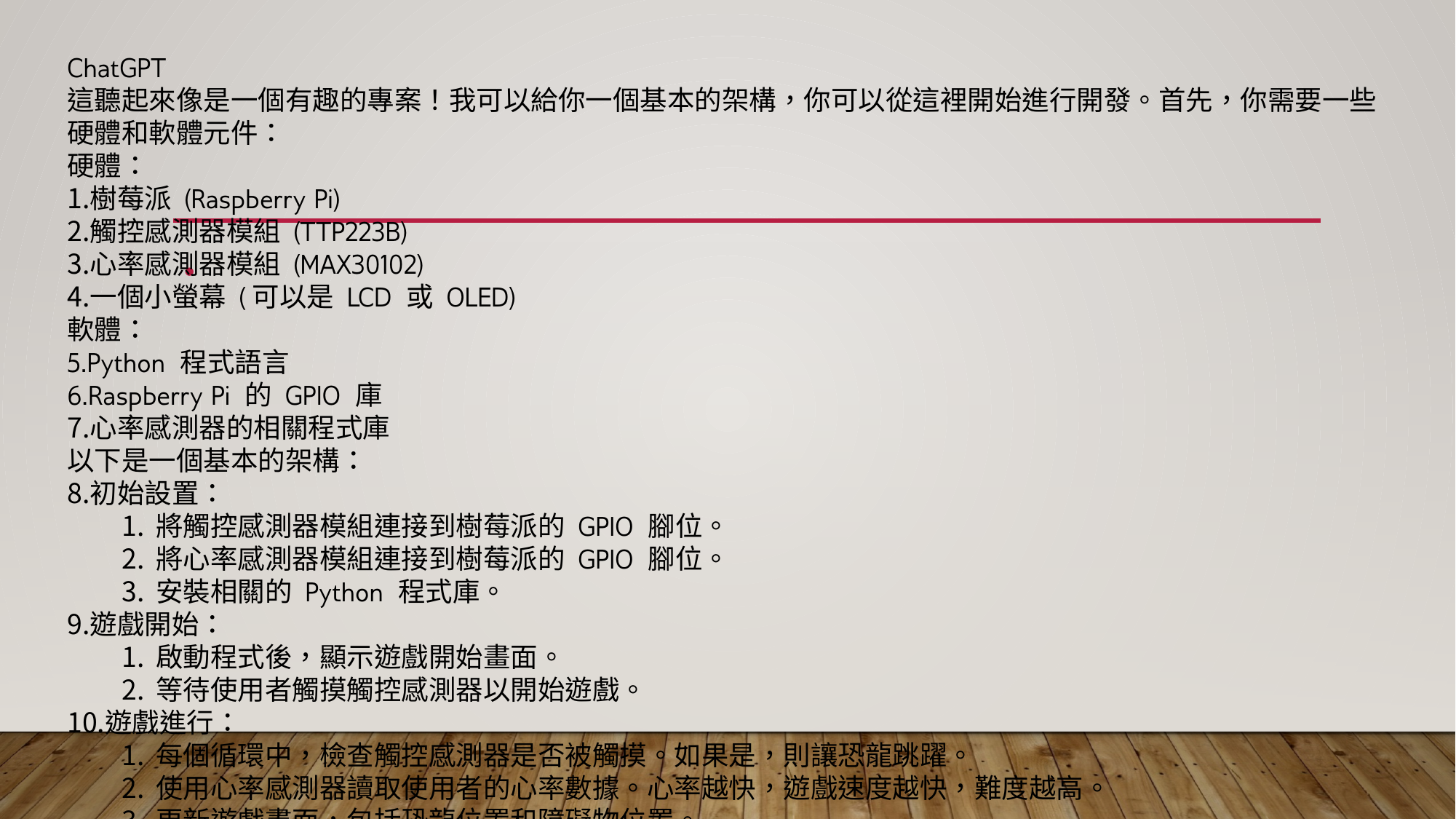

ChatGPT
這聽起來像是一個有趣的專案！我可以給你一個基本的架構，你可以從這裡開始進行開發。首先，你需要一些硬體和軟體元件：
硬體：
樹莓派 (Raspberry Pi)
觸控感測器模組 (TTP223B)
心率感測器模組 (MAX30102)
一個小螢幕 (可以是 LCD 或 OLED)
軟體：
Python 程式語言
Raspberry Pi 的 GPIO 庫
心率感測器的相關程式庫
以下是一個基本的架構：
初始設置：
將觸控感測器模組連接到樹莓派的 GPIO 腳位。
將心率感測器模組連接到樹莓派的 GPIO 腳位。
安裝相關的 Python 程式庫。
遊戲開始：
啟動程式後，顯示遊戲開始畫面。
等待使用者觸摸觸控感測器以開始遊戲。
遊戲進行：
每個循環中，檢查觸控感測器是否被觸摸。如果是，則讓恐龍跳躍。
使用心率感測器讀取使用者的心率數據。心率越快，遊戲速度越快，難度越高。
更新遊戲畫面，包括恐龍位置和障礙物位置。
檢查是否發生碰撞。如果恐龍碰到障礙物，則遊戲結束。
遊戲結束：
顯示遊戲結束畫面，包括分數和選項重新開始遊戲。
等待使用者的指示，可以選擇重新開始遊戲或結束程式。
這只是一個基本的架構，你可以根據你的需求和創意進行擴展和修改。在實作時，可能需要處理一些挑戰，比如如何準確地從心率感測器獲取數據，以及如何使恐龍的跳躍反應更自然流暢。祝你好運！
#